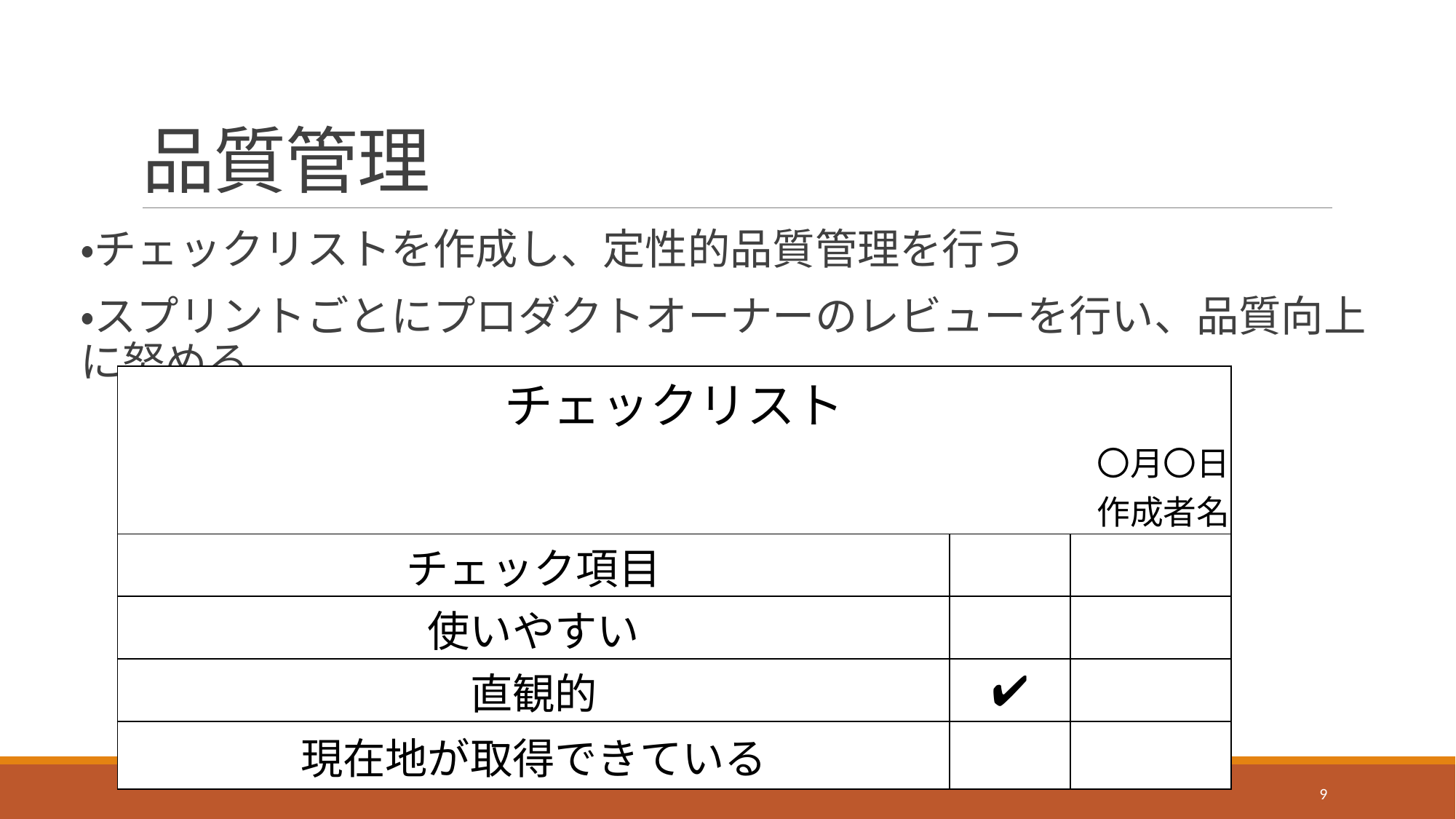

# 品質管理
・チェックリストを作成し、定性的品質管理を行う
・スプリントごとにプロダクトオーナーのレビューを行い、品質向上に努める

| チェックリスト 〇月〇日 作成者名 |  |  |
| --- | --- | --- |
| チェック項目 |  |  |
| 使いやすい |  |  |
| 直観的 | ✔ |  |
| 現在地が取得できている |  |  |
9